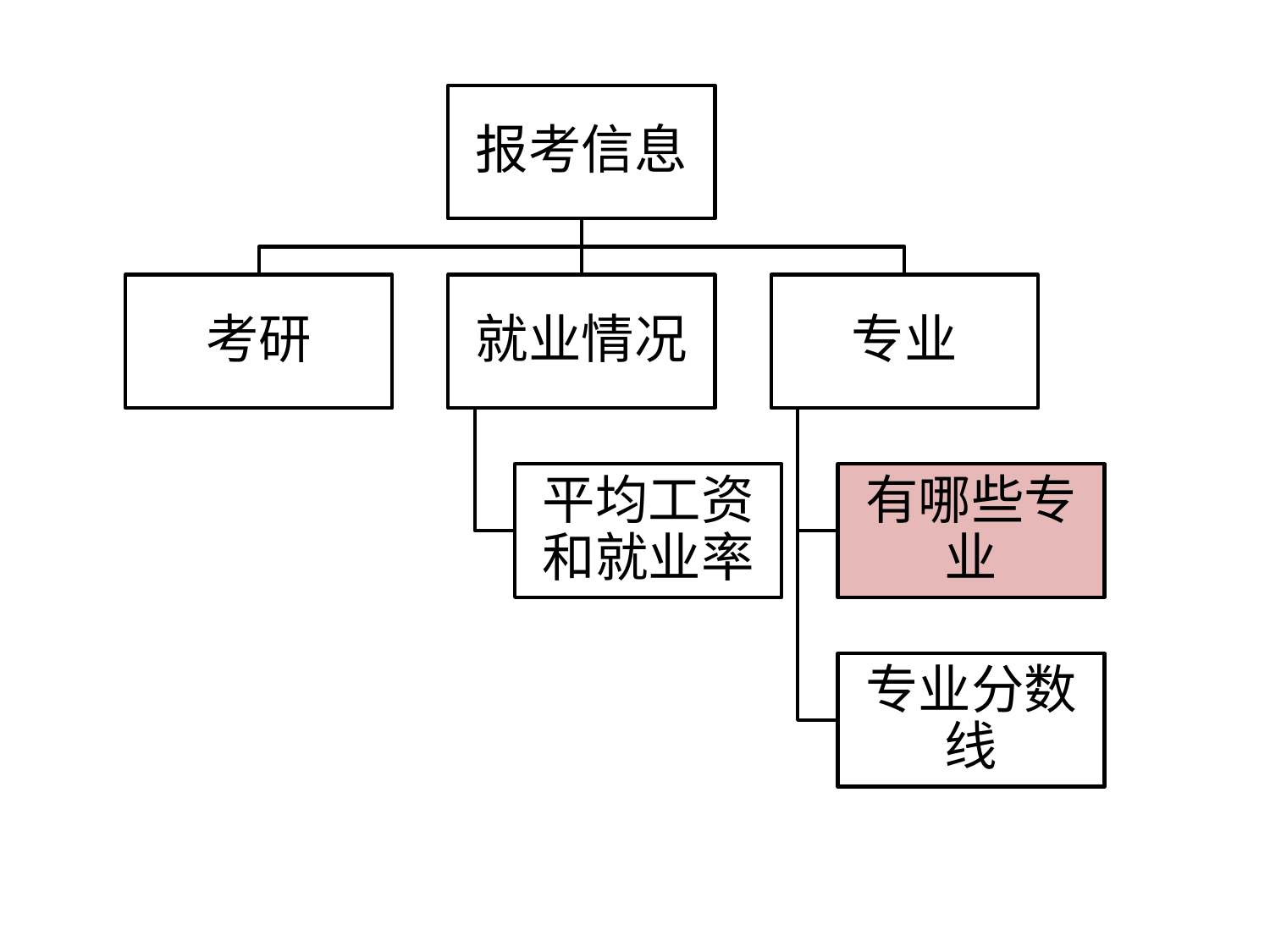

报考信息
考研
就业情况
平均工资和就业率
专业
有哪些专业
专业分数线